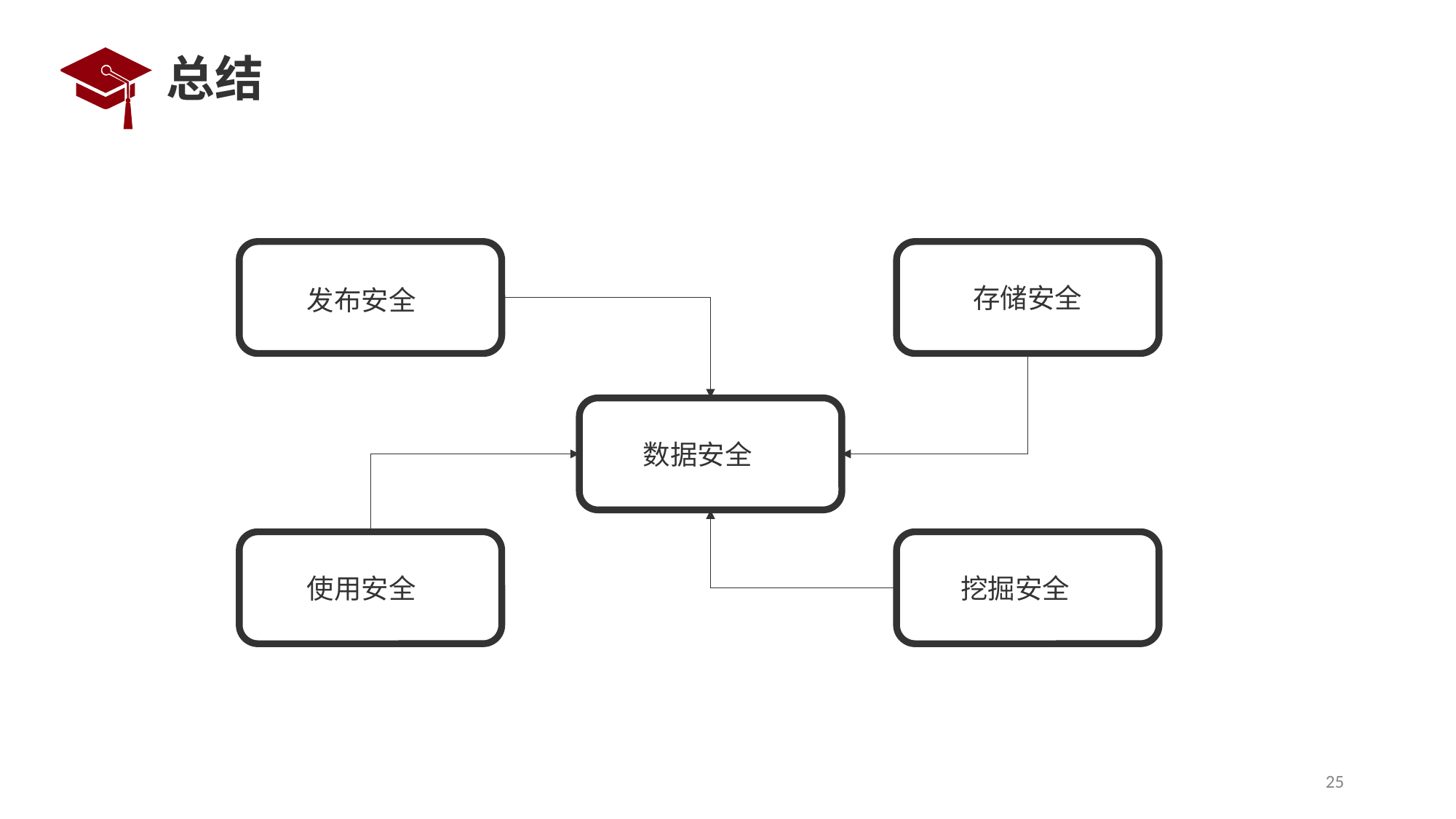

# 总结

存储安全
发布安全

数据安全

使用安全
挖掘安全
25